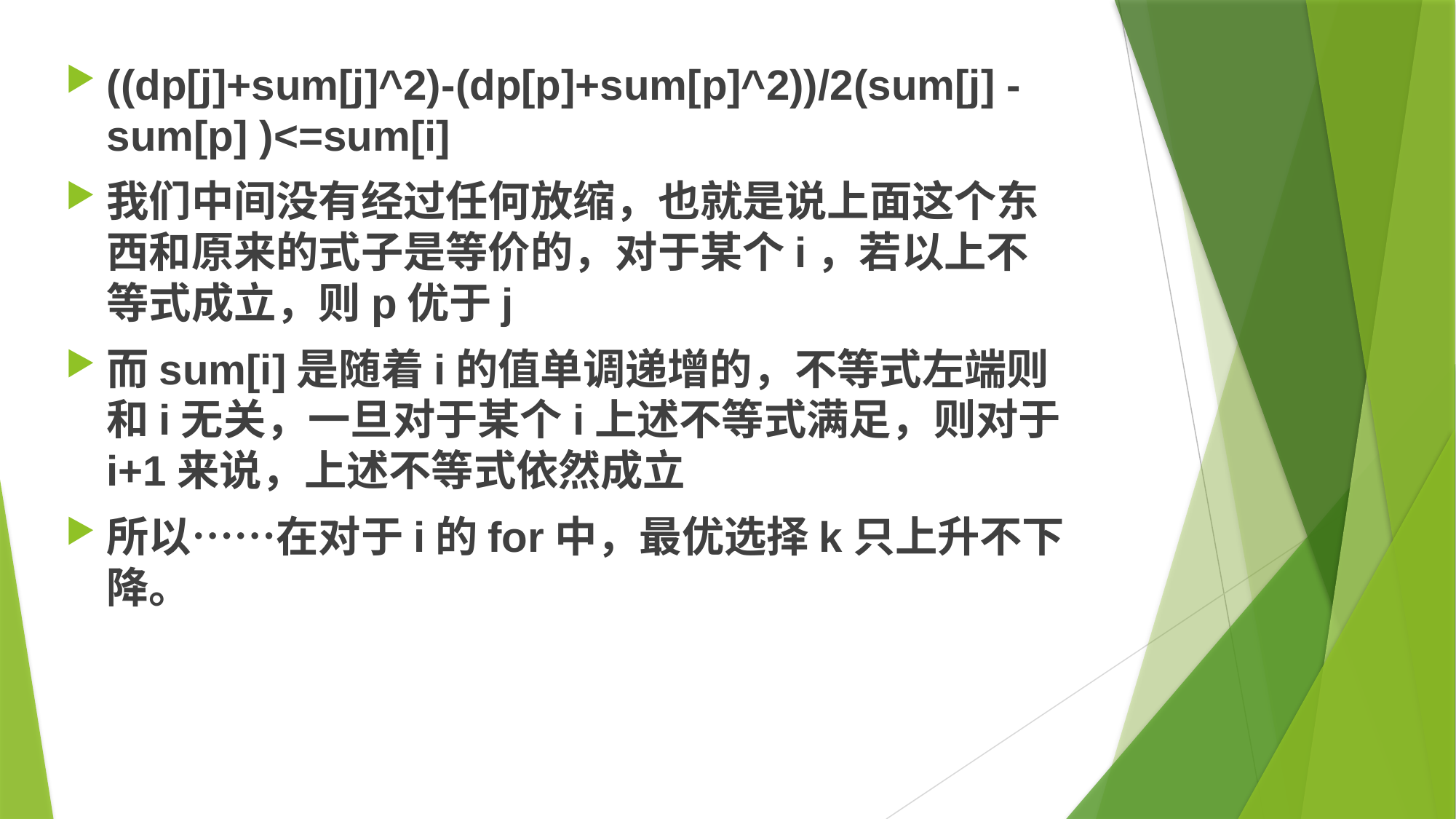

((dp[j]+sum[j]^2)-(dp[p]+sum[p]^2))/2(sum[j] - sum[p] )<=sum[i]
我们中间没有经过任何放缩，也就是说上面这个东西和原来的式子是等价的，对于某个i，若以上不等式成立，则p优于j
而sum[i]是随着i的值单调递增的，不等式左端则和i无关，一旦对于某个i上述不等式满足，则对于i+1来说，上述不等式依然成立
所以……在对于i的for中，最优选择k只上升不下降。